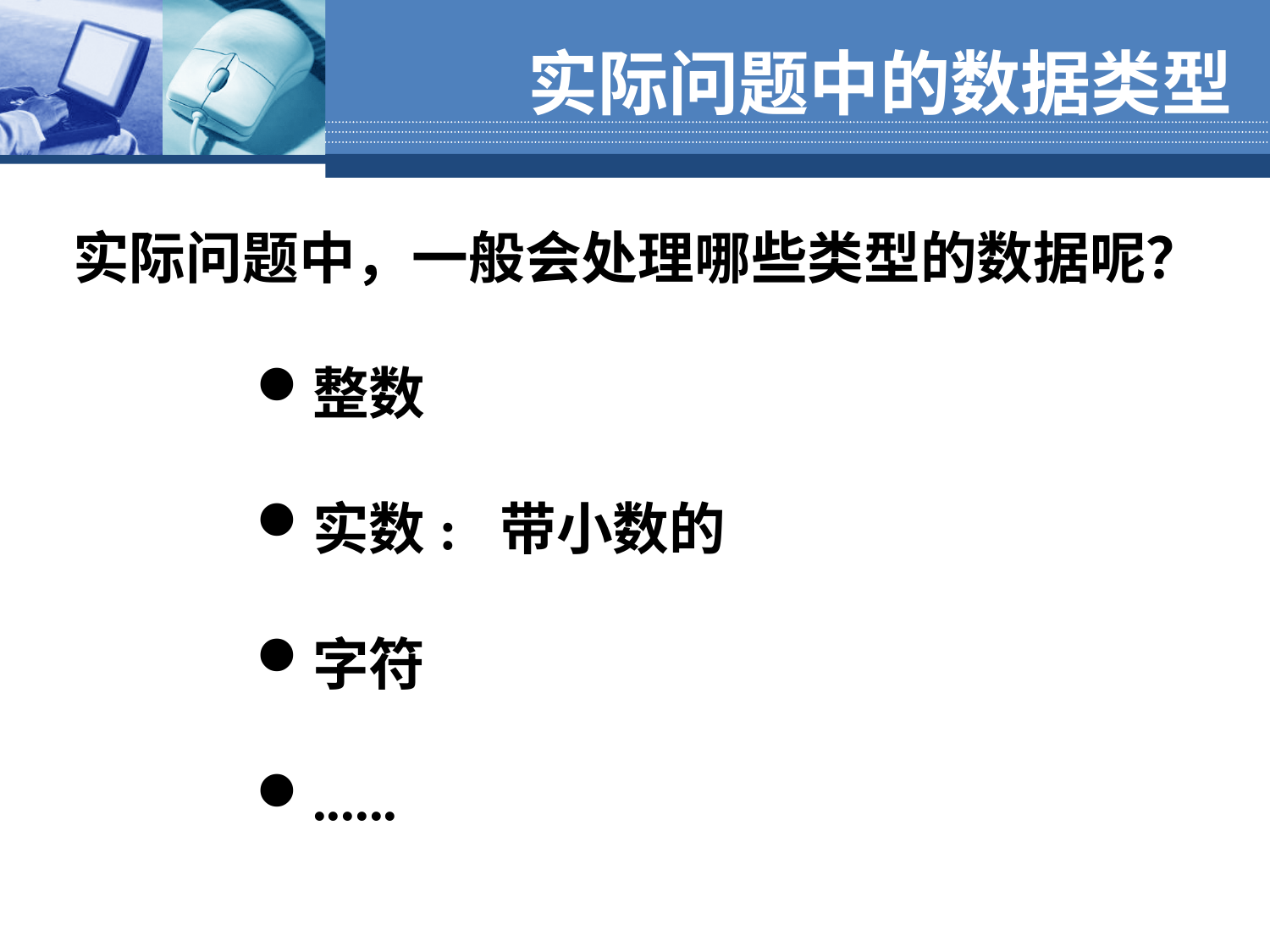

# 实际问题中的数据类型
实际问题中，一般会处理哪些类型的数据呢？

整数

实数:  带小数的

字符

......